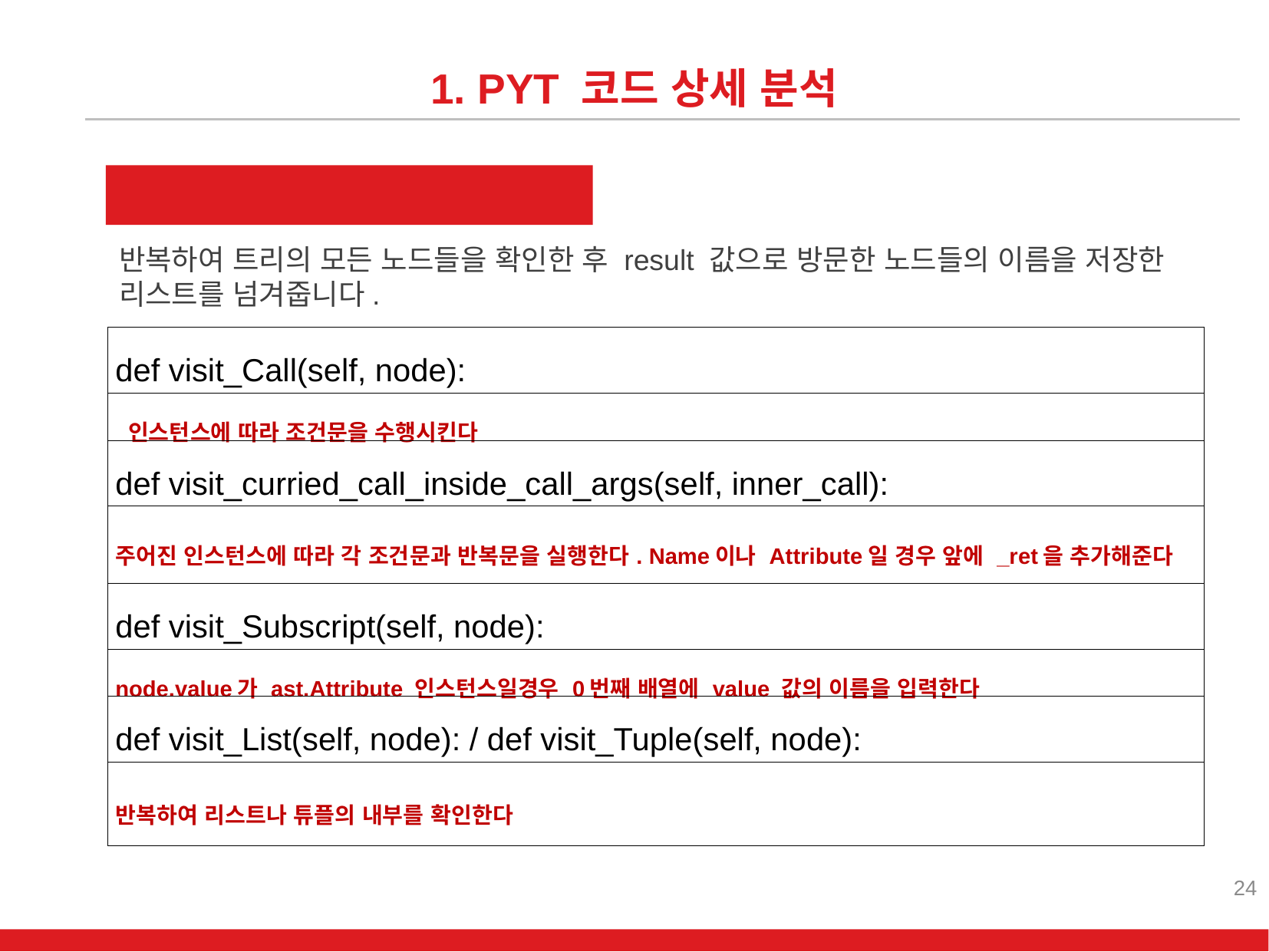

1. PYT 코드 상세 분석
vars_visitor.py
반복하여 트리의 모든 노드들을 확인한 후 result 값으로 방문한 노드들의 이름을 저장한
리스트를 넘겨줍니다.
| def visit\_Call(self, node): |
| --- |
| 인스턴스에 따라 조건문을 수행시킨다 |
| def visit\_curried\_call\_inside\_call\_args(self, inner\_call): |
| 주어진 인스턴스에 따라 각 조건문과 반복문을 실행한다. Name이나 Attribute일 경우 앞에 \_ret을 추가해준다 |
| def visit\_Subscript(self, node): |
| node.value가 ast.Attribute 인스턴스일경우 0번째 배열에 value 값의 이름을 입력한다 |
| def visit\_List(self, node): / def visit\_Tuple(self, node): |
| 반복하여 리스트나 튜플의 내부를 확인한다 |
24